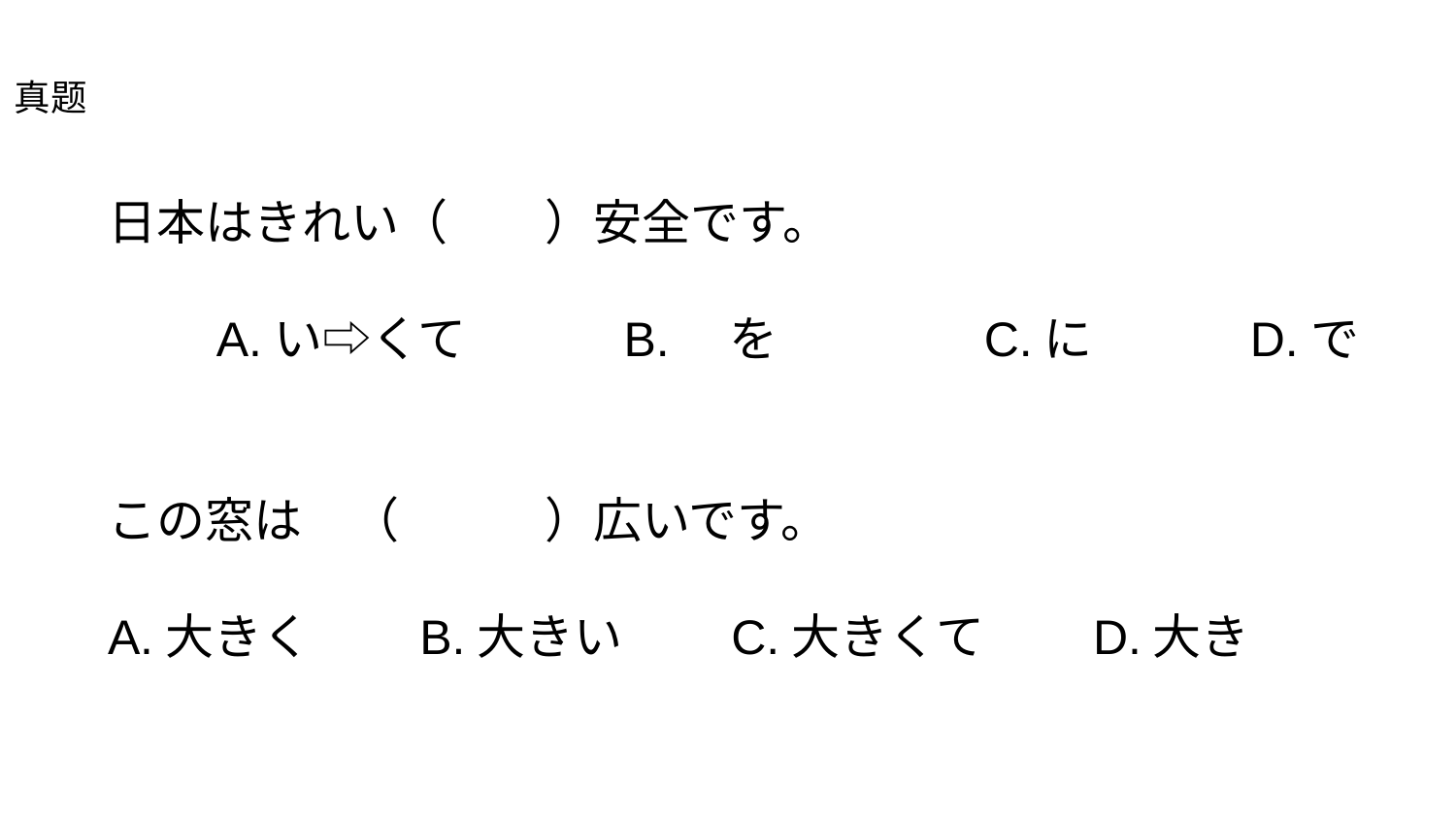

真题
日本はきれい（　　）安全です。

　　A.い⇨くて　　　B.　を　　　　C.に　　　D.で
この窓は　（　　　）広いです。

A.大きく　　B.大きい　　C.大きくて　　D.大き